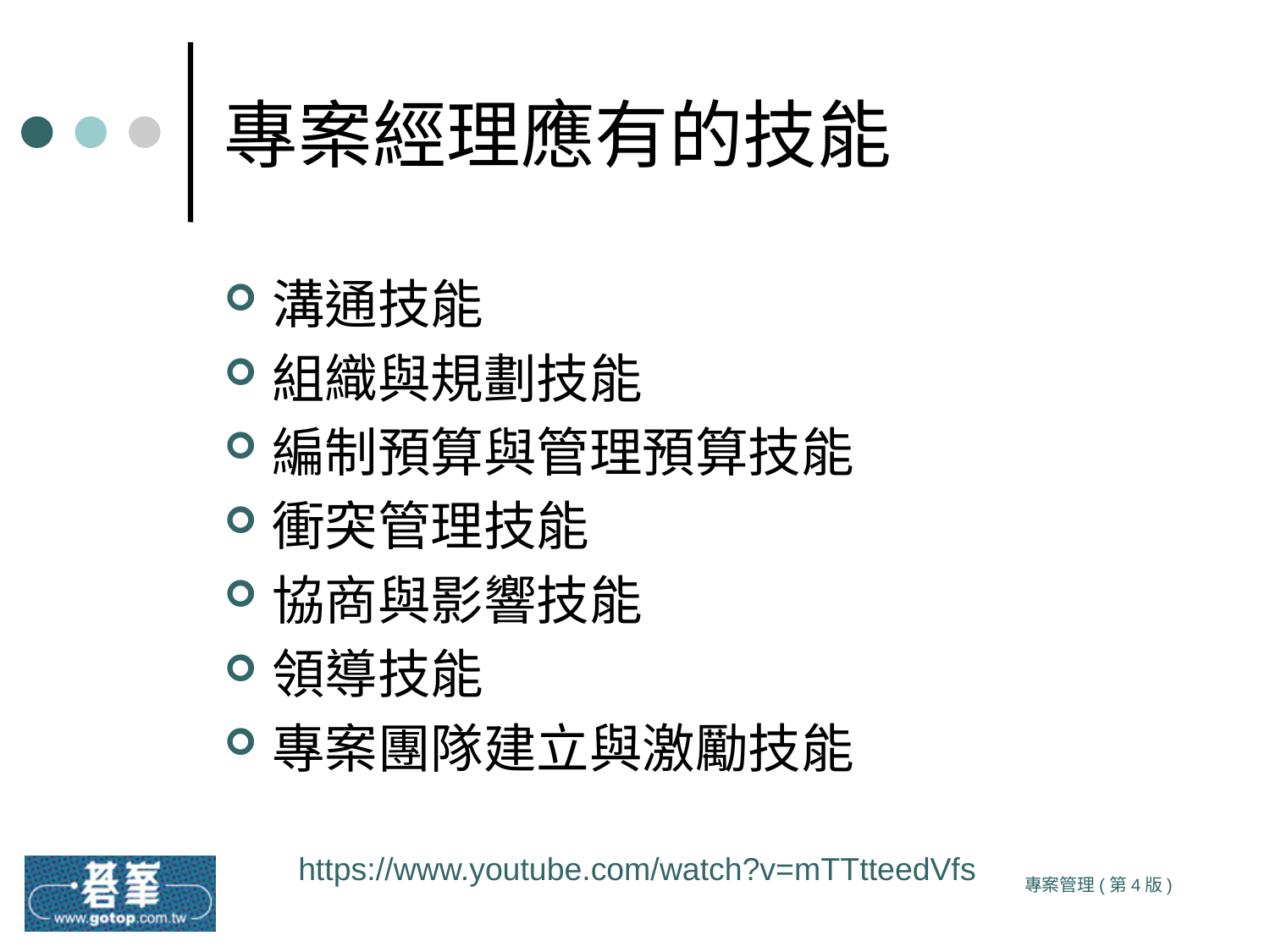

# 專案經理應有的技能
溝通技能
組織與規劃技能
編制預算與管理預算技能
衝突管理技能
協商與影響技能
領導技能
專案團隊建立與激勵技能
https://www.youtube.com/watch?v=mTTtteedVfs
專案管理(第4版)